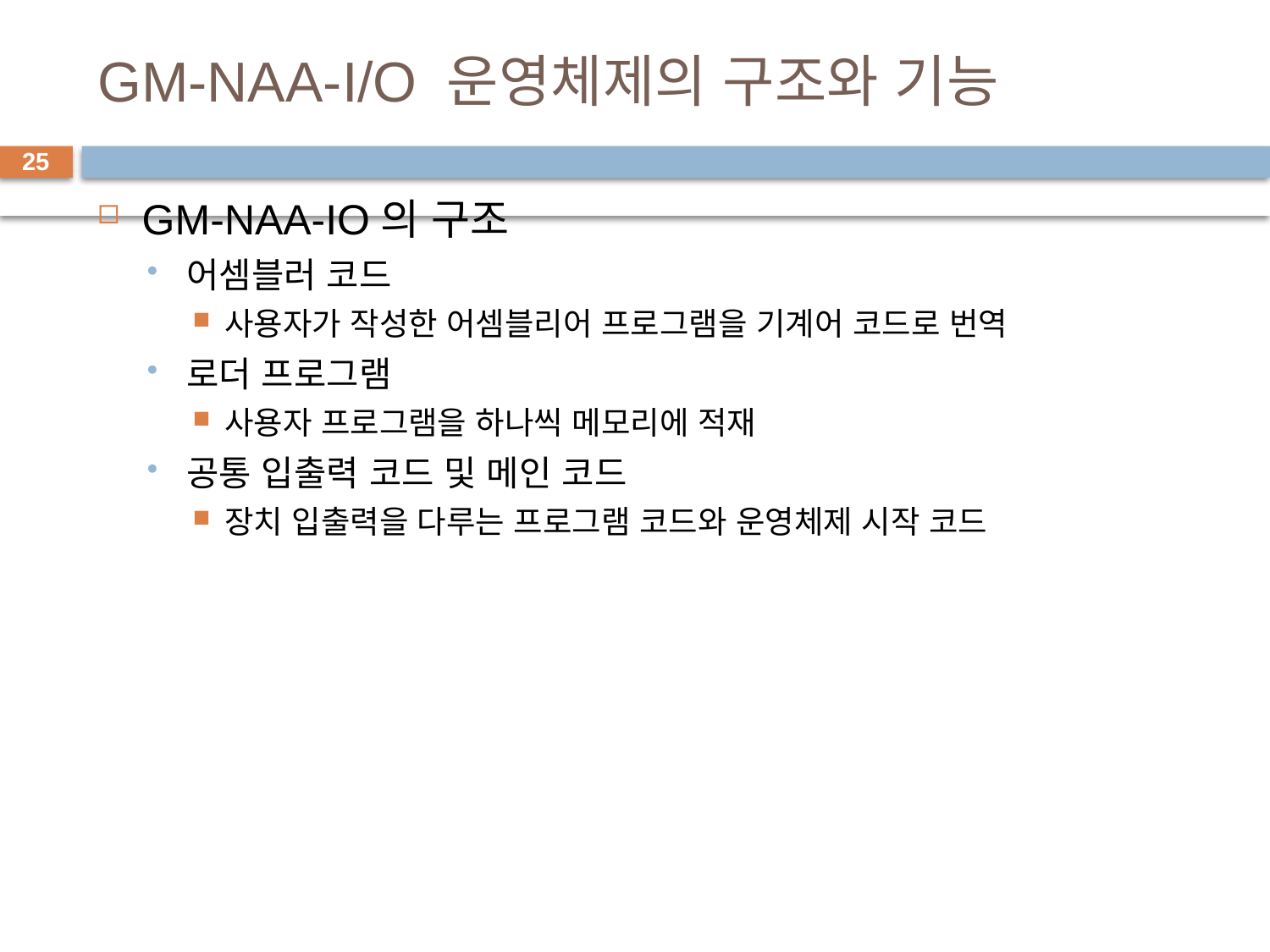

# GM-NAA-I/O 운영체제의 구조와 기능
25
GM-NAA-IO의 구조
어셈블러 코드
사용자가 작성한 어셈블리어 프로그램을 기계어 코드로 번역
로더 프로그램
사용자 프로그램을 하나씩 메모리에 적재
공통 입출력 코드 및 메인 코드
장치 입출력을 다루는 프로그램 코드와 운영체제 시작 코드